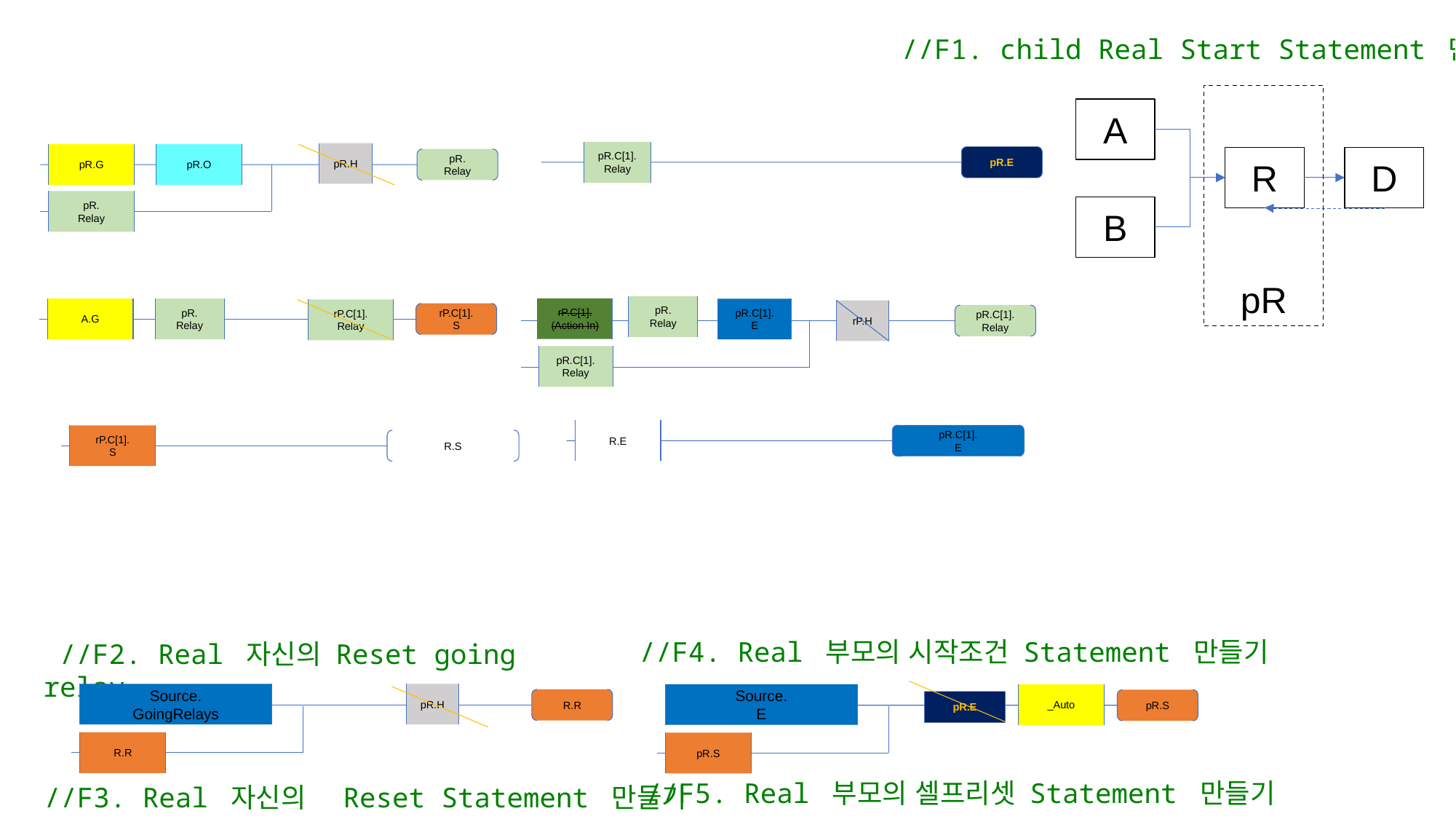

//F1. child Real Start Statement 만들기
pR

A

R
D
B
pR.C[1].
Relay
pR.H
pR.G
pR.O
pR.E
pR.
Relay
pR.
Relay
pR.
Relay
rP.C[1].
(Action In)
A.G
pR.
Relay
pR.C[1].
E
rP.C[1].
Relay
rP.H
rP.C[1].
S
pR.C[1].
Relay
pR.C[1].
Relay
R.E
pR.C[1].
E
rP.C[1].
S
R.S
 //F4. Real 부모의 시작조건 Statement 만들기
 //F2. Real 자신의 Reset going relay
Source.
E
_Auto
pR.S
pR.E
pR.S
Source.
GoingRelays
R.R
R.R
pR.H
 //F5. Real 부모의 셀프리셋 Statement 만들기
 //F3. Real 자신의    Reset Statement 만들기